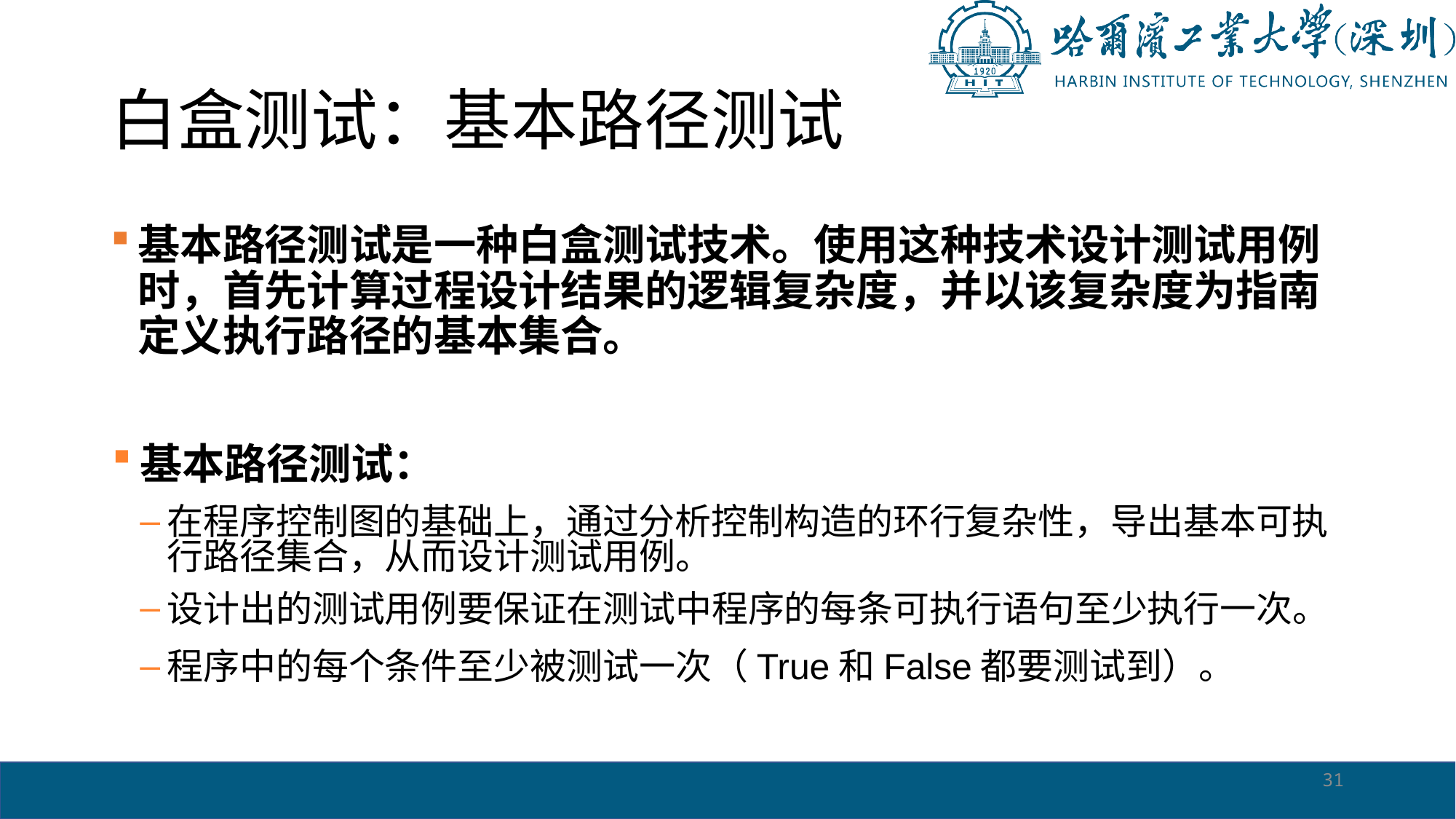

# 白盒测试：基本路径测试
基本路径测试是一种白盒测试技术。使用这种技术设计测试用例时，首先计算过程设计结果的逻辑复杂度，并以该复杂度为指南定义执行路径的基本集合。

基本路径测试：
在程序控制图的基础上，通过分析控制构造的环行复杂性，导出基本可执行路径集合，从而设计测试用例。
设计出的测试用例要保证在测试中程序的每条可执行语句至少执行一次。
程序中的每个条件至少被测试一次（True和False都要测试到）。

31